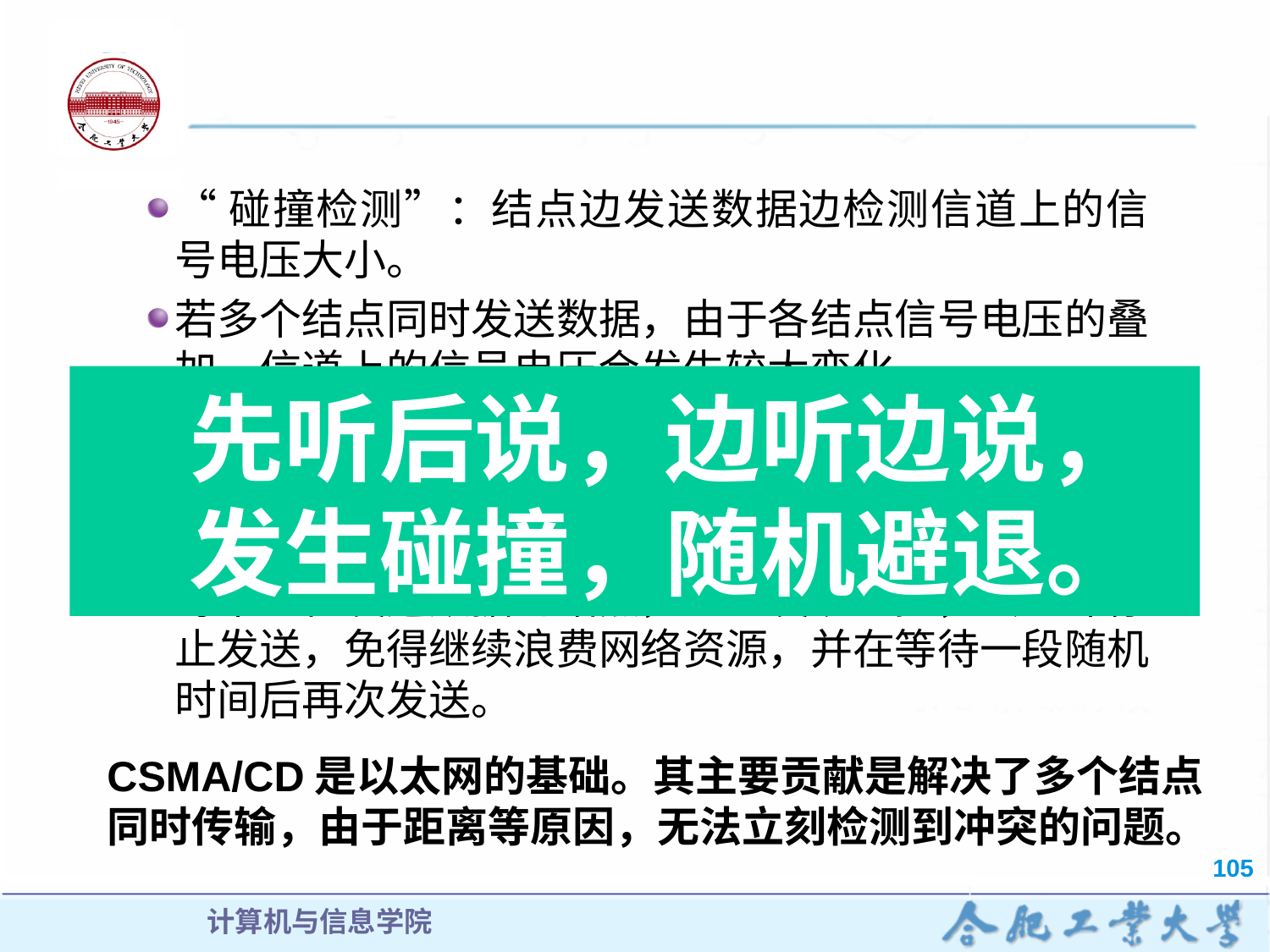

#
“碰撞检测”：结点边发送数据边检测信道上的信号电压大小。
若多个结点同时发送数据，由于各结点信号电压的叠加，信道上的信号电压会发生较大变化。
当结点检测到信号电压变化值超过了阈值时，就认为至少有两个结点同时在发送数据，即发生了碰撞。
“碰撞检测”也称“冲突检测”。
每个正在发送数据的结点，一旦发现碰撞，会立即停止发送，免得继续浪费网络资源，并在等待一段随机时间后再次发送。

先听后说，边听边说，发生碰撞，随机避退。
CSMA/CD是以太网的基础。其主要贡献是解决了多个结点同时传输，由于距离等原因，无法立刻检测到冲突的问题。